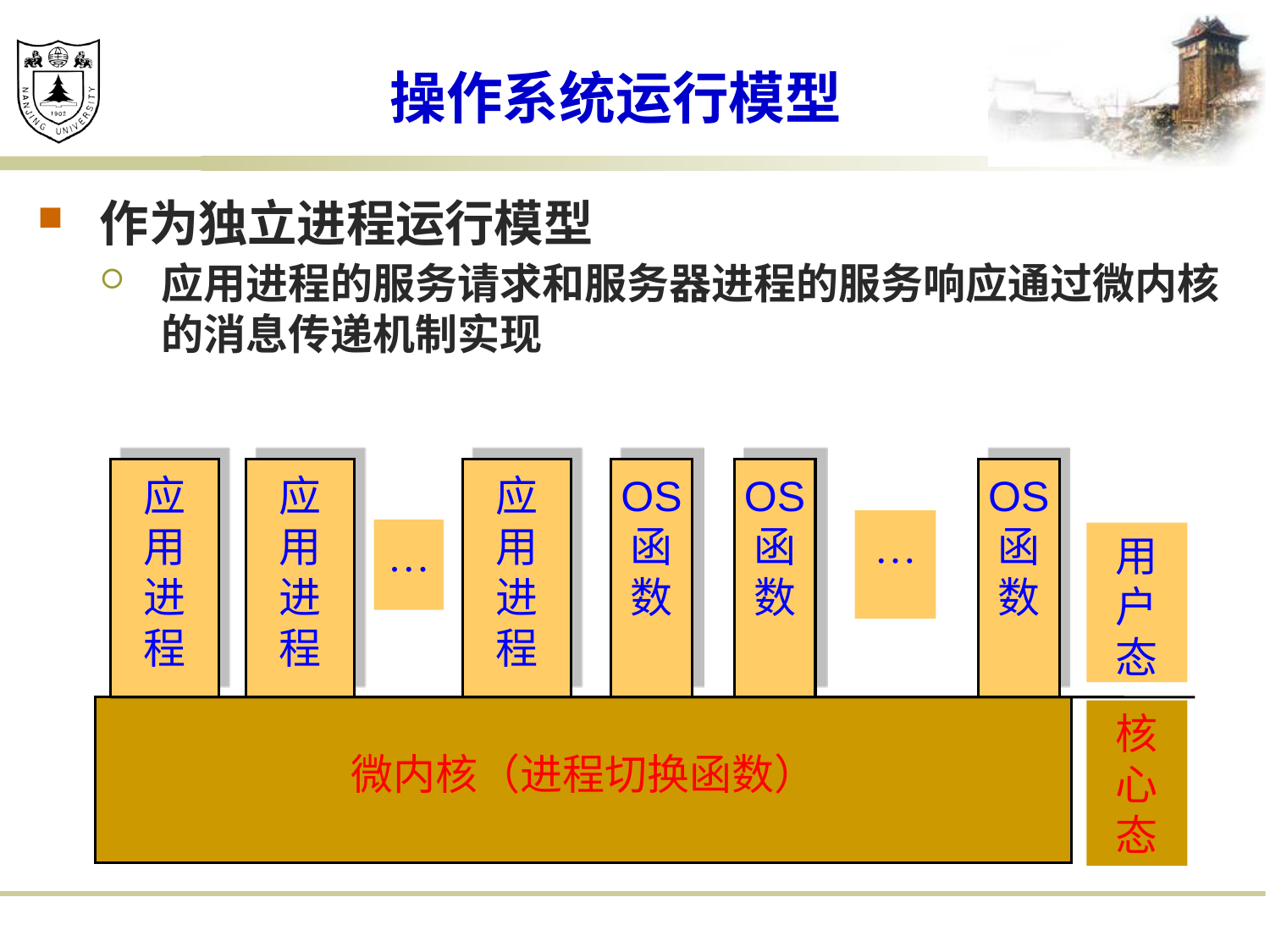

# 操作系统运行模型
作为独立进程运行模型
应用进程的服务请求和服务器进程的服务响应通过微内核的消息传递机制实现
应用
进程
应用
进程
应用
进程
OS
函数

OS
函数

OS
函数

…
…
用户态

微内核（进程切换函数）

核心态
156